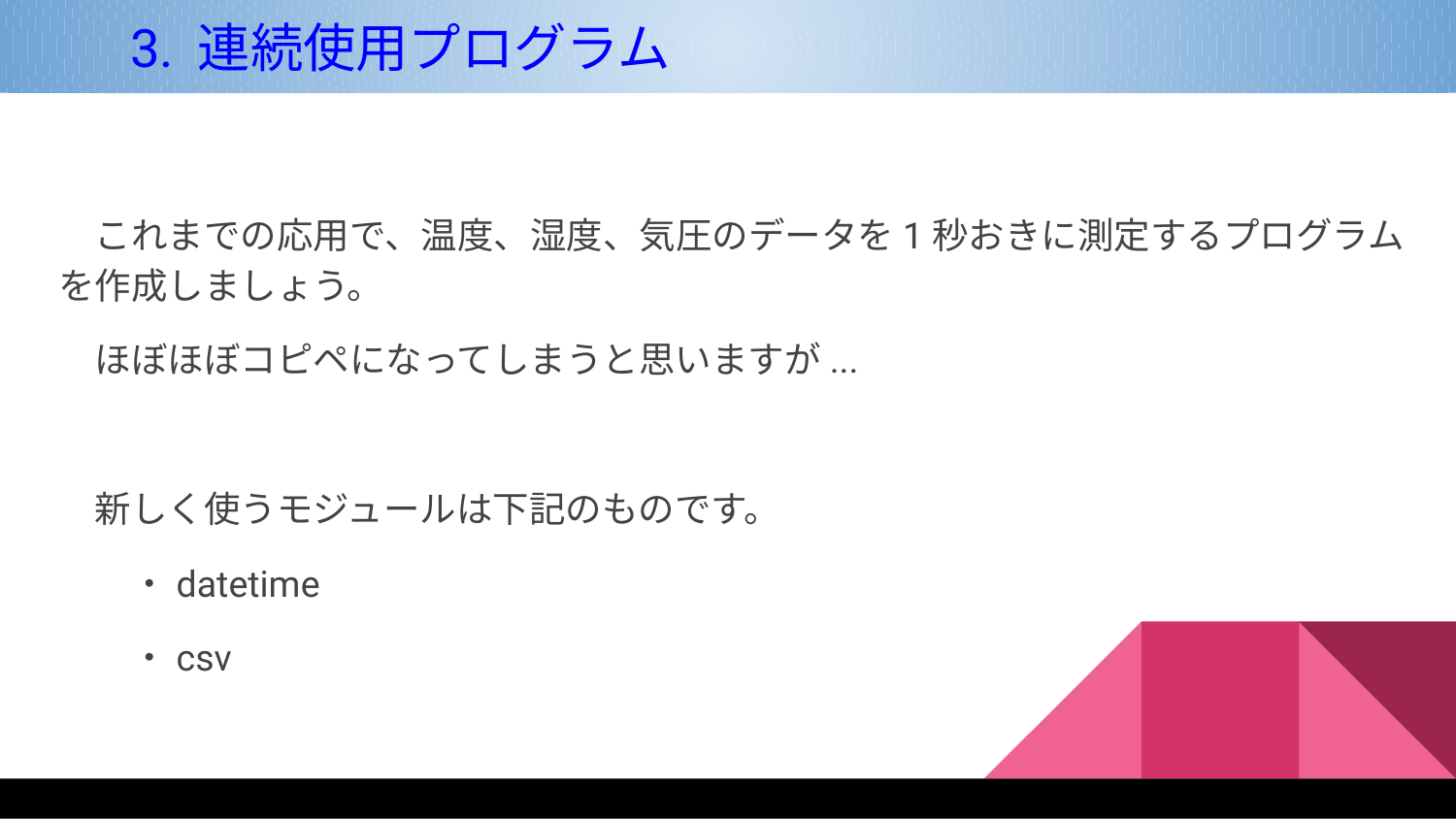

3. 連続使用プログラム

　これまでの応用で、温度、湿度、気圧のデータを1秒おきに測定するプログラムを作成しましょう。
　ほぼほぼコピペになってしまうと思いますが...

　新しく使うモジュールは下記のものです。
　　・datetime
　　・csv